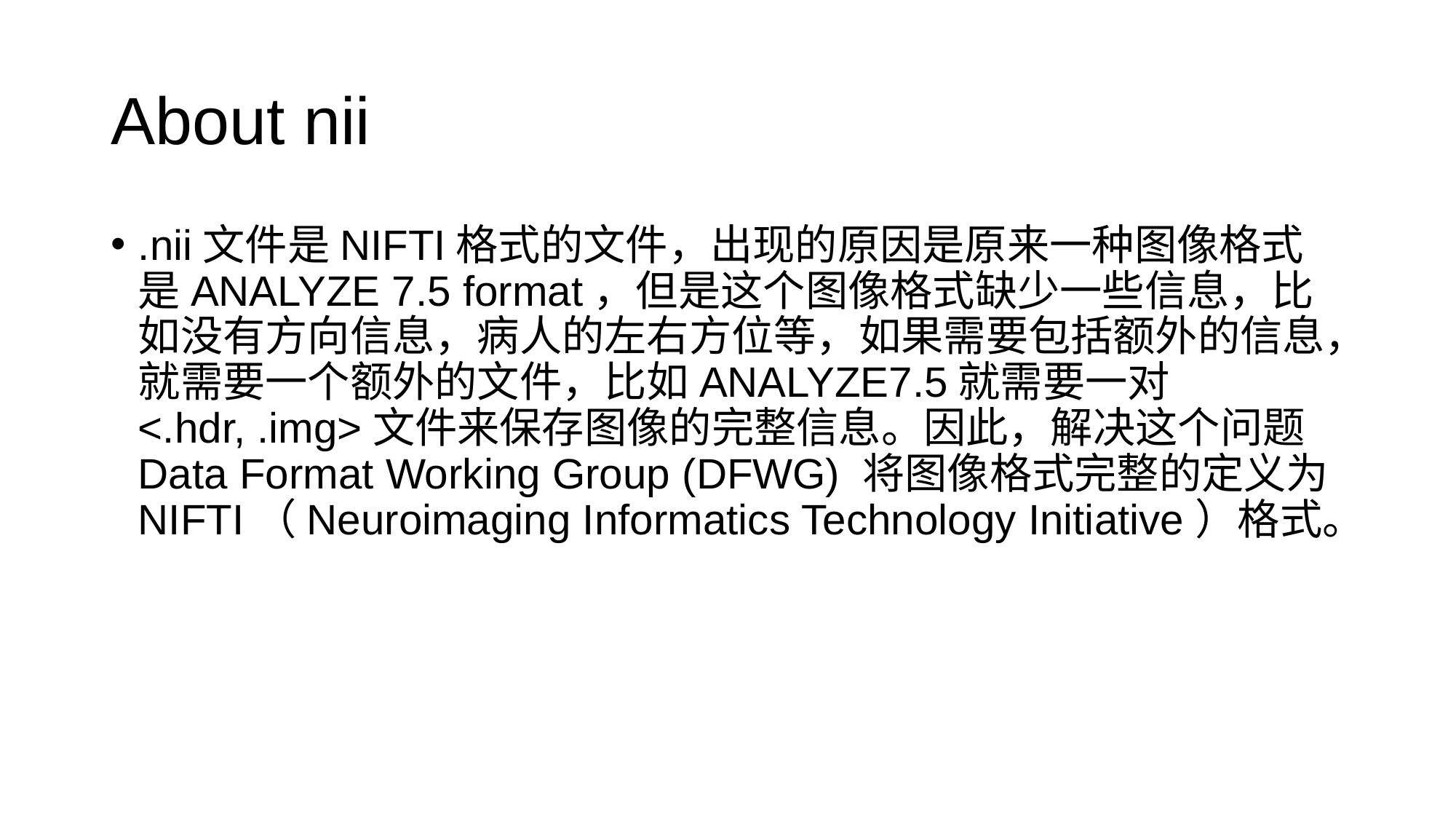

# About nii
.nii文件是NIFTI格式的文件，出现的原因是原来一种图像格式是ANALYZE 7.5 format，但是这个图像格式缺少一些信息，比如没有方向信息，病人的左右方位等，如果需要包括额外的信息，就需要一个额外的文件，比如ANALYZE7.5就需要一对<.hdr, .img>文件来保存图像的完整信息。因此，解决这个问题Data Format Working Group (DFWG) 将图像格式完整的定义为NIFTI（Neuroimaging Informatics Technology Initiative）格式。